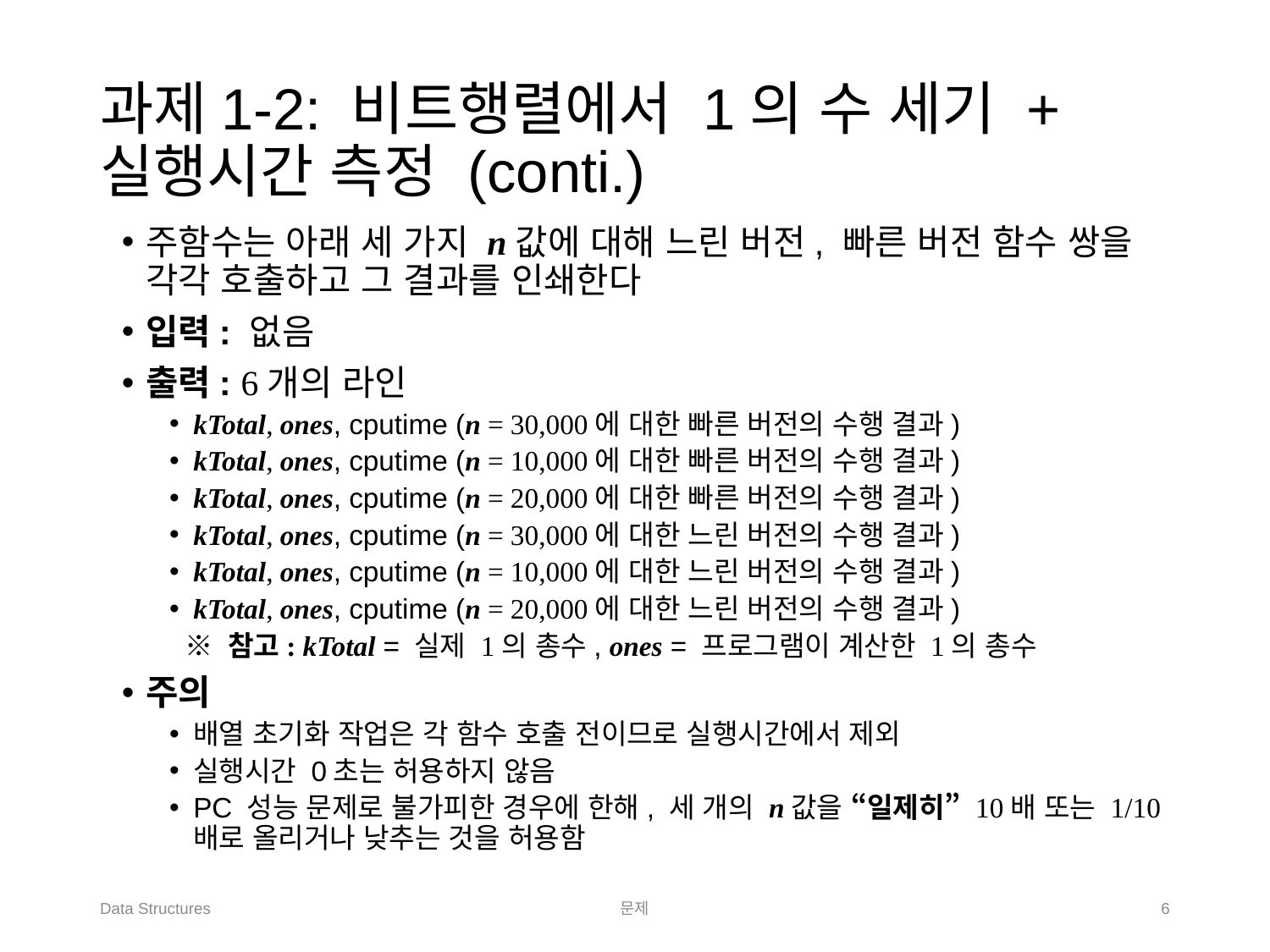

# 과제1-2: 비트행렬에서 1의 수 세기 + 실행시간 측정 (conti.)
주함수는 아래 세 가지 n값에 대해 느린 버전, 빠른 버전 함수 쌍을 각각 호출하고 그 결과를 인쇄한다
입력: 없음
출력: 6개의 라인
kTotal, ones, cputime (n = 30,000에 대한 빠른 버전의 수행 결과)
kTotal, ones, cputime (n = 10,000에 대한 빠른 버전의 수행 결과)
kTotal, ones, cputime (n = 20,000에 대한 빠른 버전의 수행 결과)
kTotal, ones, cputime (n = 30,000에 대한 느린 버전의 수행 결과)
kTotal, ones, cputime (n = 10,000에 대한 느린 버전의 수행 결과)
kTotal, ones, cputime (n = 20,000에 대한 느린 버전의 수행 결과)
※ 참고: kTotal = 실제 1의 총수, ones = 프로그램이 계산한 1의 총수
주의
배열 초기화 작업은 각 함수 호출 전이므로 실행시간에서 제외
실행시간 0초는 허용하지 않음
PC 성능 문제로 불가피한 경우에 한해, 세 개의 n값을 “일제히” 10배 또는 1/10배로 올리거나 낮추는 것을 허용함
Data Structures
문제
6